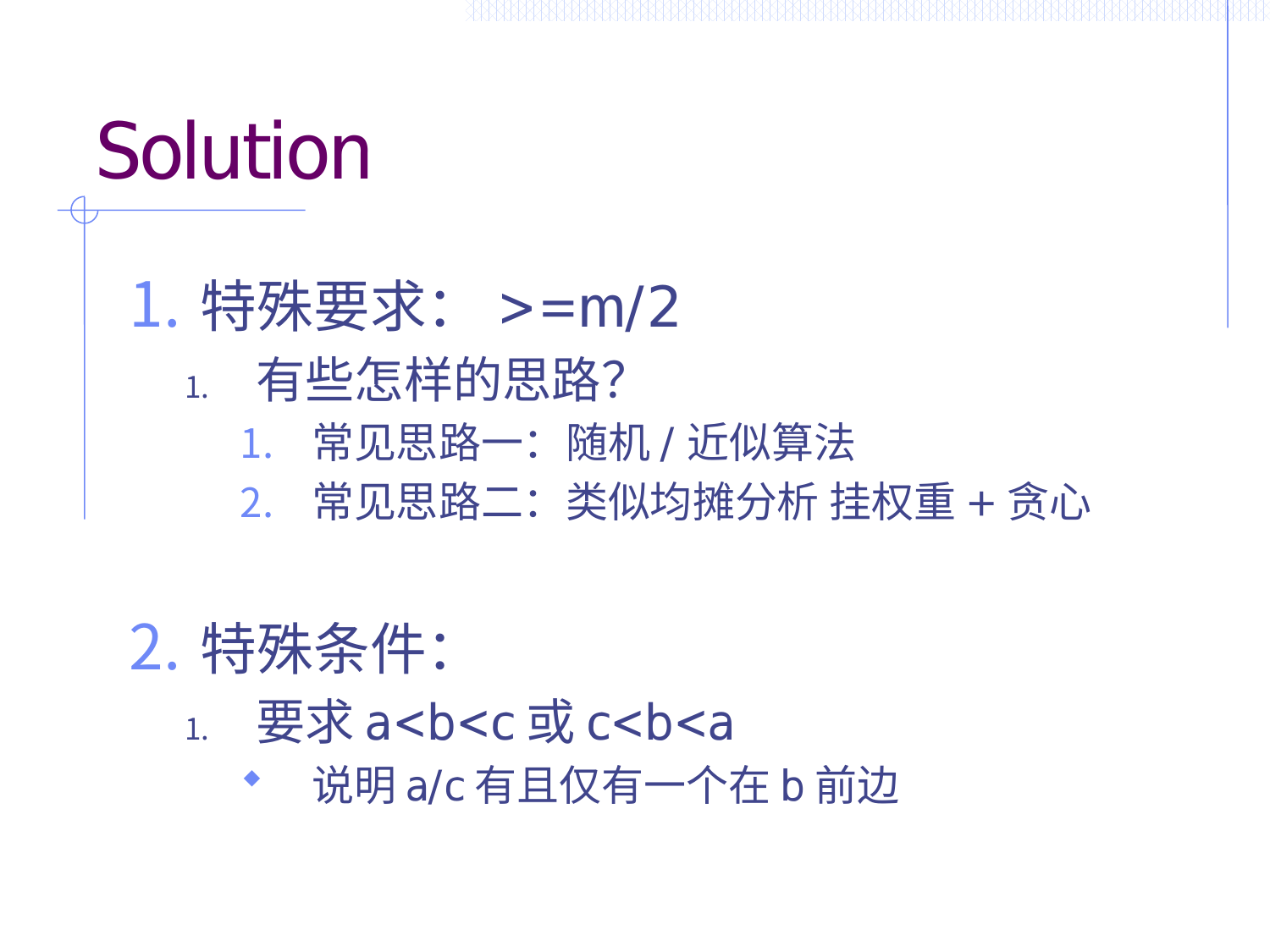

# Solution
特殊要求：>=m/2
有些怎样的思路？
常见思路一：随机/近似算法
常见思路二：类似均摊分析 挂权重+贪心

特殊条件：
要求a<b<c或c<b<a
说明a/c有且仅有一个在b前边